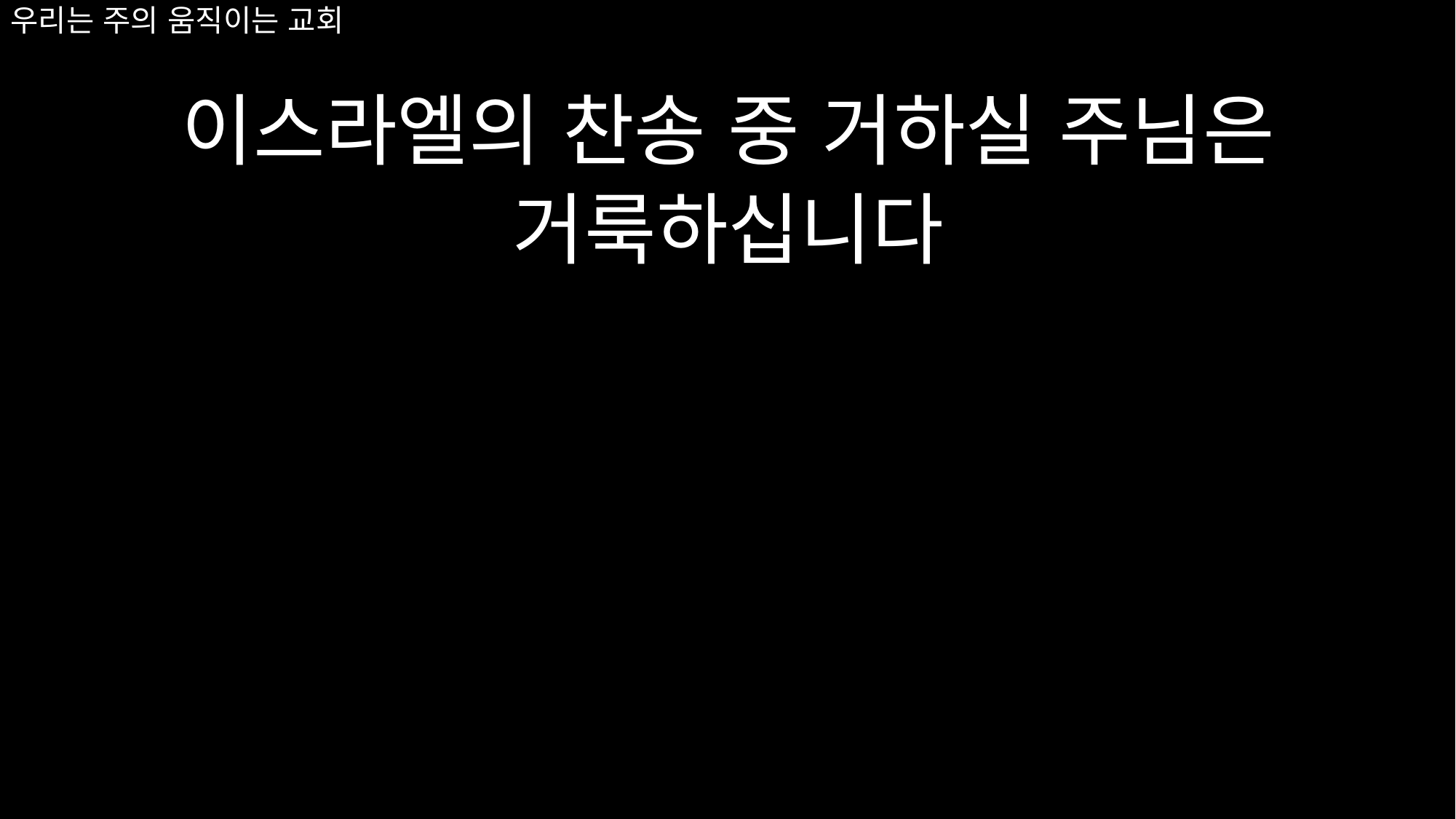

이스라엘의 찬송 중 거하실 주님은
거룩하십니다

# 우리는 주의 움직이는 교회